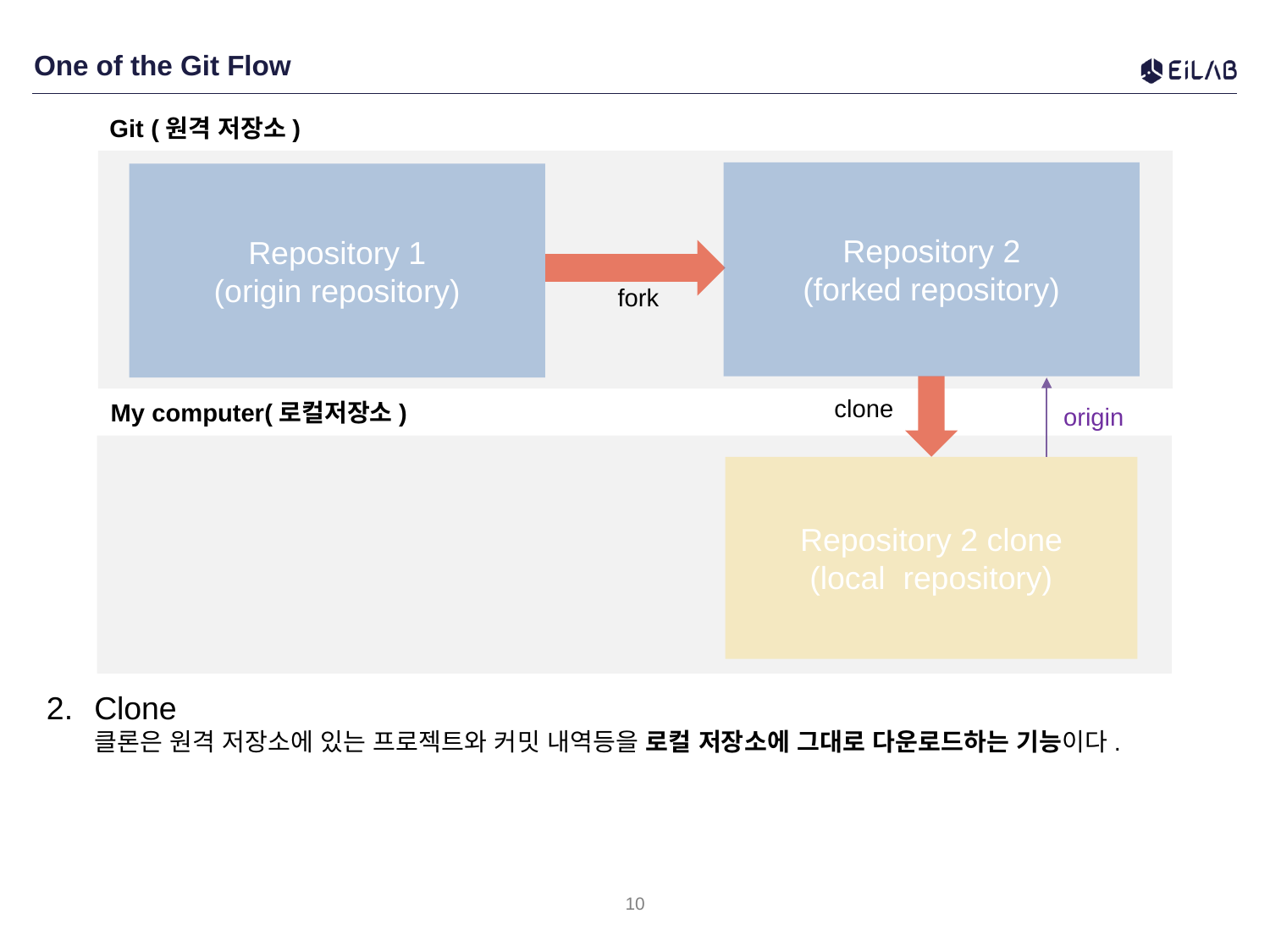

# One of the Git Flow

Git (원격 저장소)

Repository 2
(forked repository)
Repository 1
(origin repository)

fork
clone

My computer(로컬저장소)
origin

Repository 2 clone
(local  repository)

Clone
클론은 원격 저장소에 있는 프로젝트와 커밋 내역등을 로컬 저장소에 그대로 다운로드하는 기능이다.